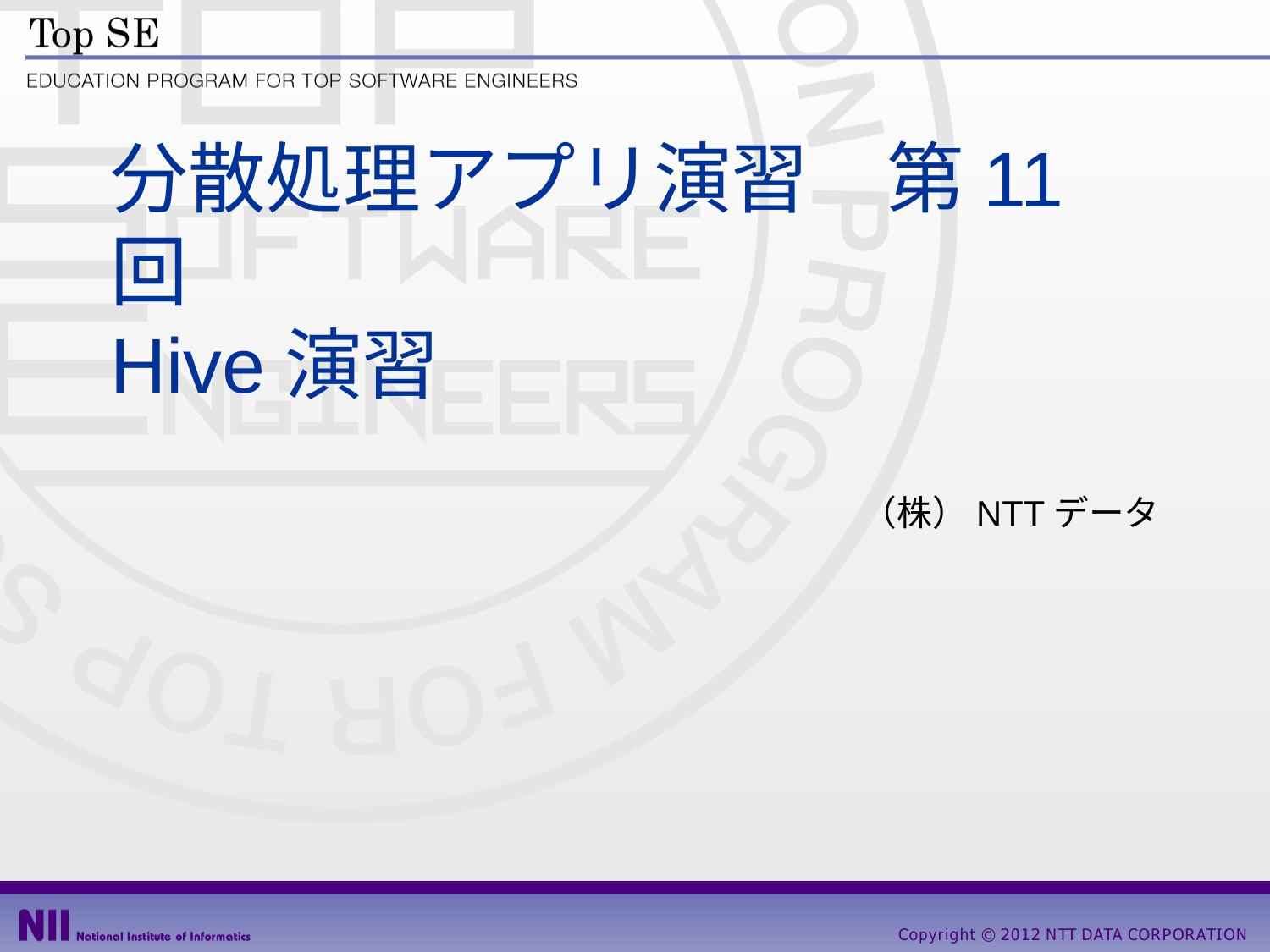

# 分散処理アプリ演習　第11回 Hive演習
（株）NTTデータ
Copyright © 2012 NTT DATA CORPORATION